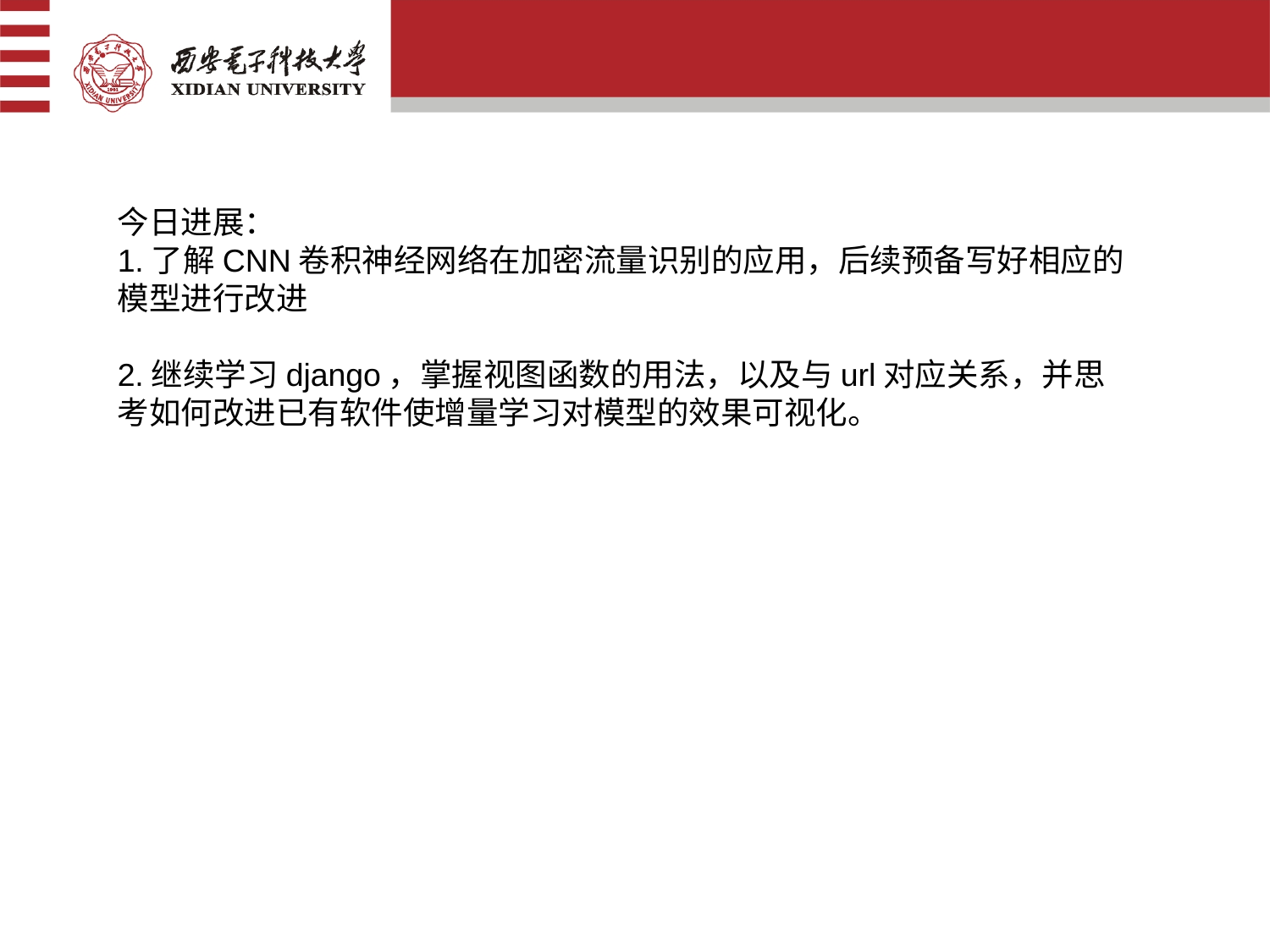

今日进展：
1.了解CNN卷积神经网络在加密流量识别的应用，后续预备写好相应的模型进行改进
2.继续学习django，掌握视图函数的用法，以及与url对应关系，并思考如何改进已有软件使增量学习对模型的效果可视化。